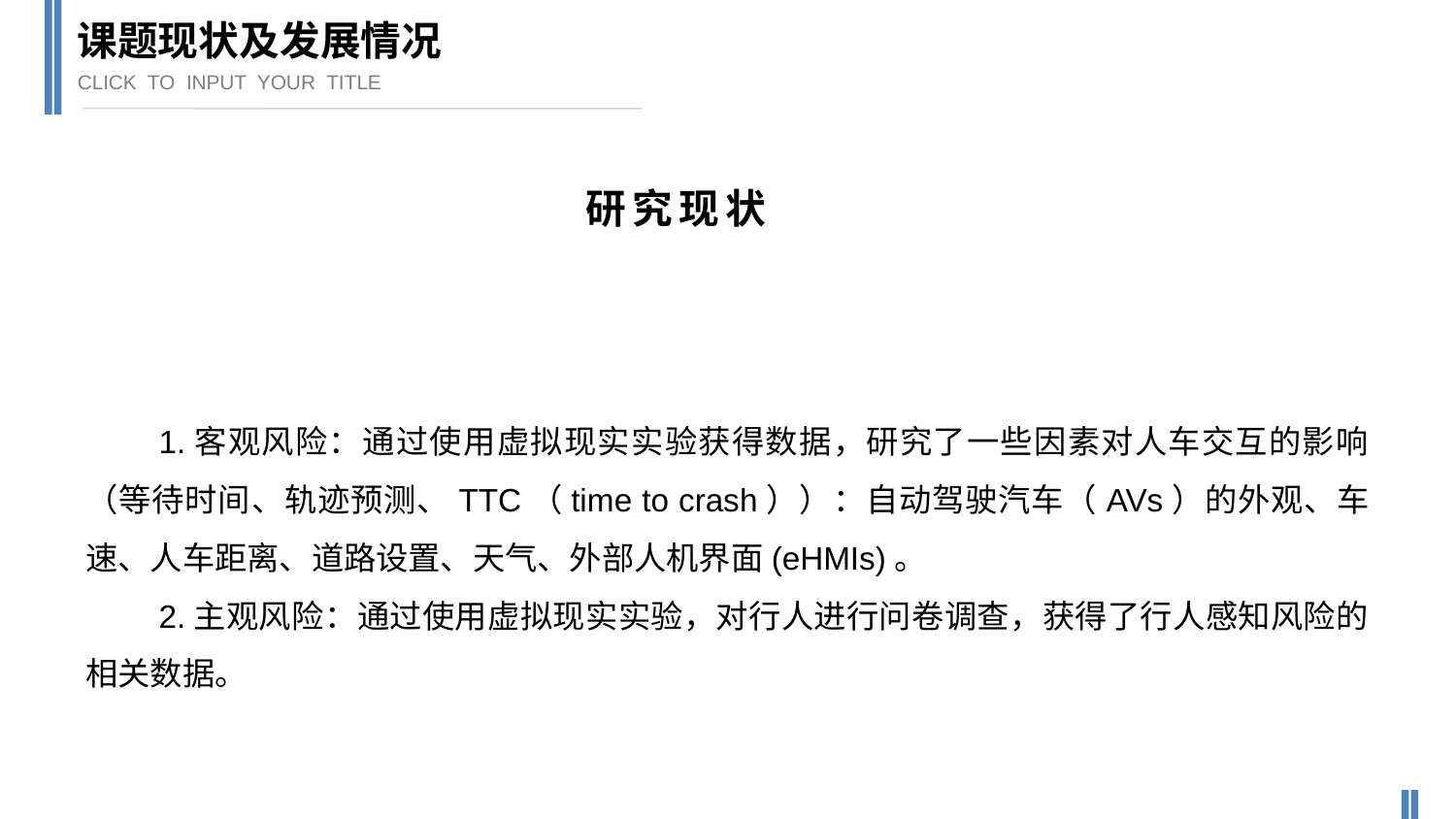

课题现状及发展情况
CLICK  TO  INPUT  YOUR  TITLE
研究现状
1.客观风险：通过使用虚拟现实实验获得数据，研究了一些因素对人车交互的影响（等待时间、轨迹预测、TTC（time to crash））：自动驾驶汽车（AVs）的外观、车速、人车距离、道路设置、天气、外部人机界面(eHMIs)。
2.主观风险：通过使用虚拟现实实验，对行人进行问卷调查，获得了行人感知风险的相关数据。